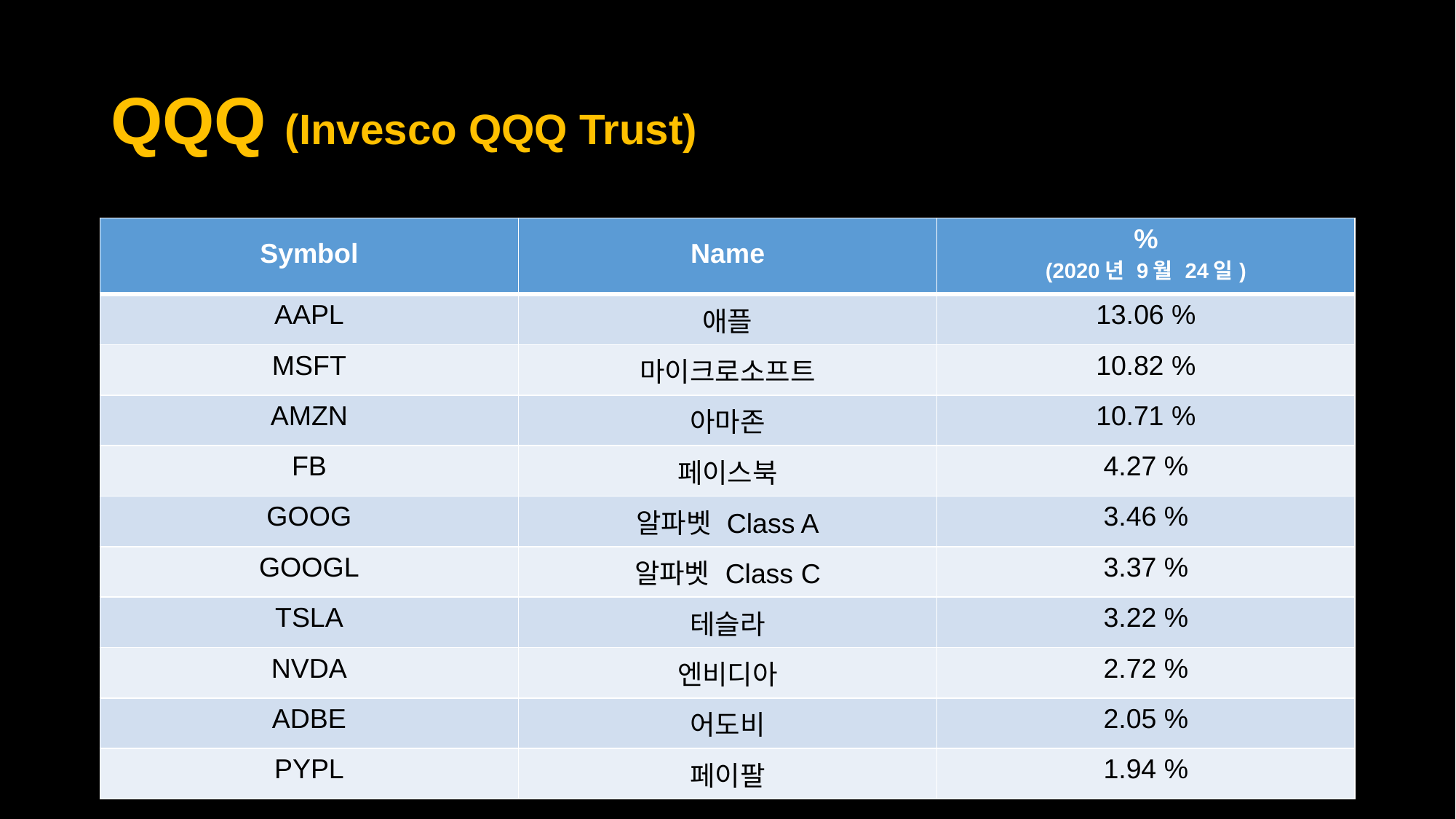

# QQQ (Invesco QQQ Trust)
| Symbol | Name | % (2020년 9월 24일) |
| --- | --- | --- |
| AAPL | 애플 | 13.06 % |
| MSFT | 마이크로소프트 | 10.82 % |
| AMZN | 아마존 | 10.71 % |
| FB | 페이스북 | 4.27 % |
| GOOG | 알파벳 Class A | 3.46 % |
| GOOGL | 알파벳 Class C | 3.37 % |
| TSLA | 테슬라 | 3.22 % |
| NVDA | 엔비디아 | 2.72 % |
| ADBE | 어도비 | 2.05 % |
| PYPL | 페이팔 | 1.94 % |